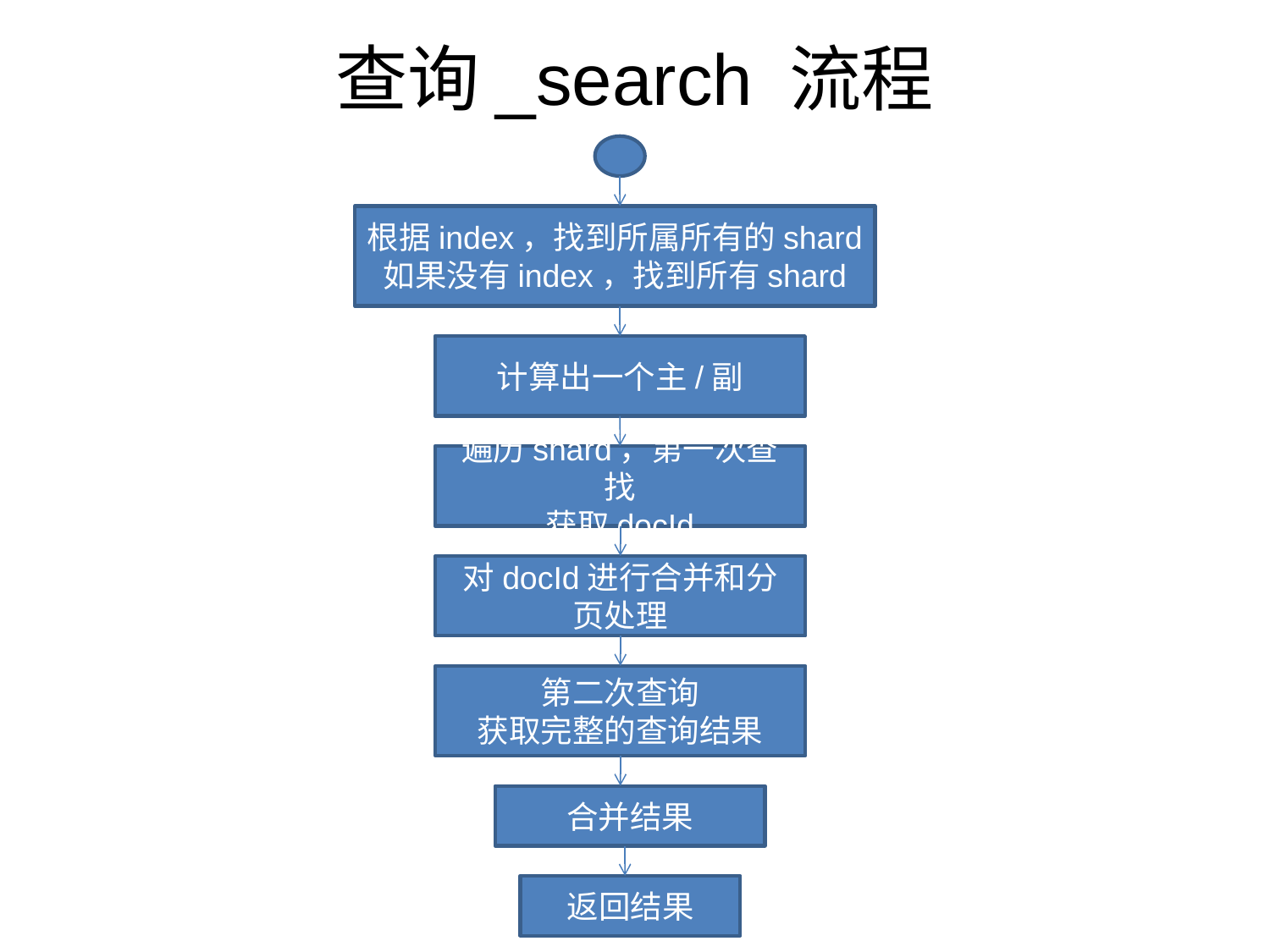

# 查询_search 流程

根据index，找到所属所有的shard
如果没有index，找到所有shard
计算出一个主/副
遍历shard，第一次查找
获取docId
对docId进行合并和分页处理
第二次查询
获取完整的查询结果
合并结果
返回结果